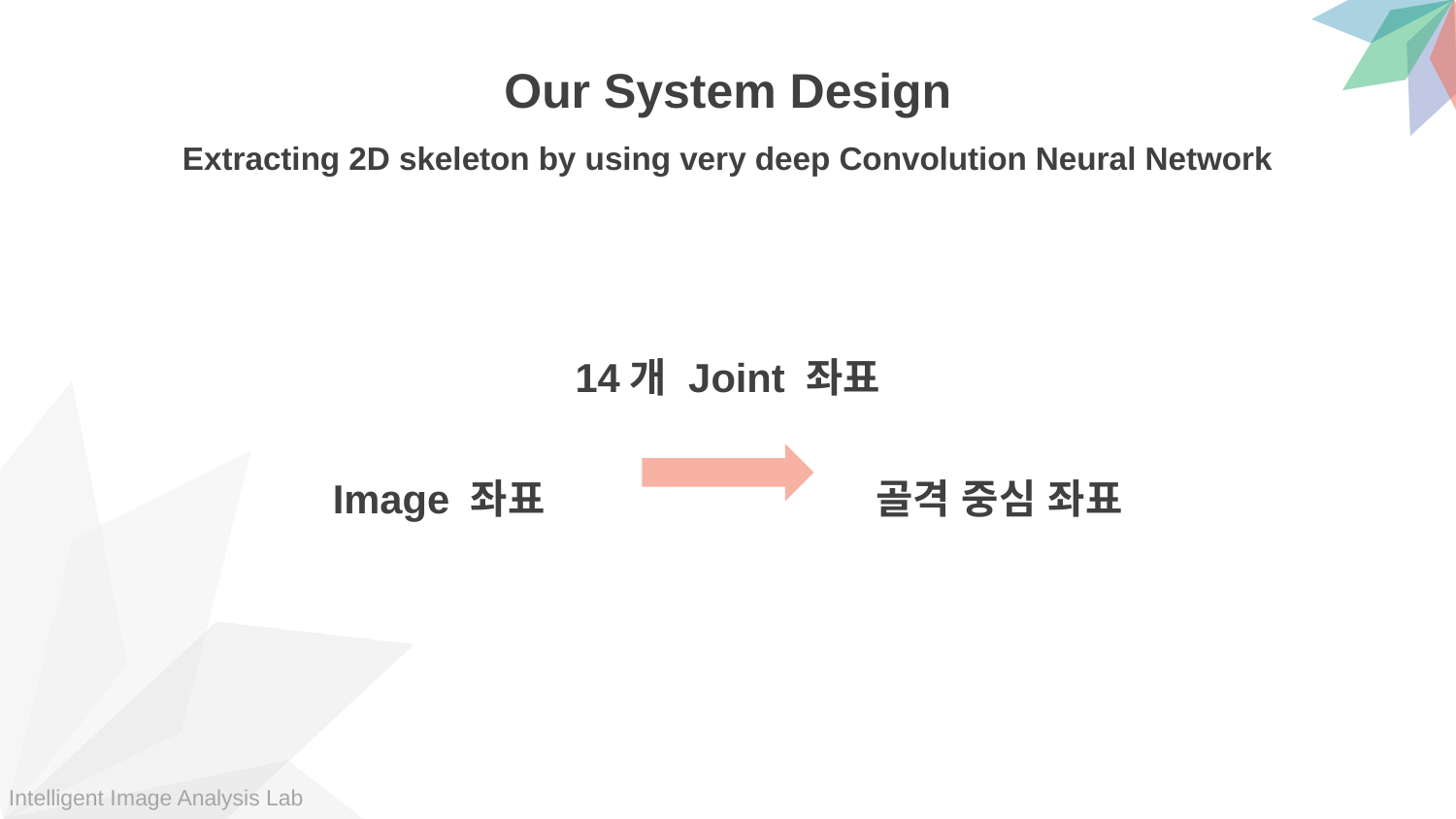

Our System Design
Extracting 2D skeleton by using very deep Convolution Neural Network
14개 Joint 좌표
Image 좌표                             골격 중심 좌표